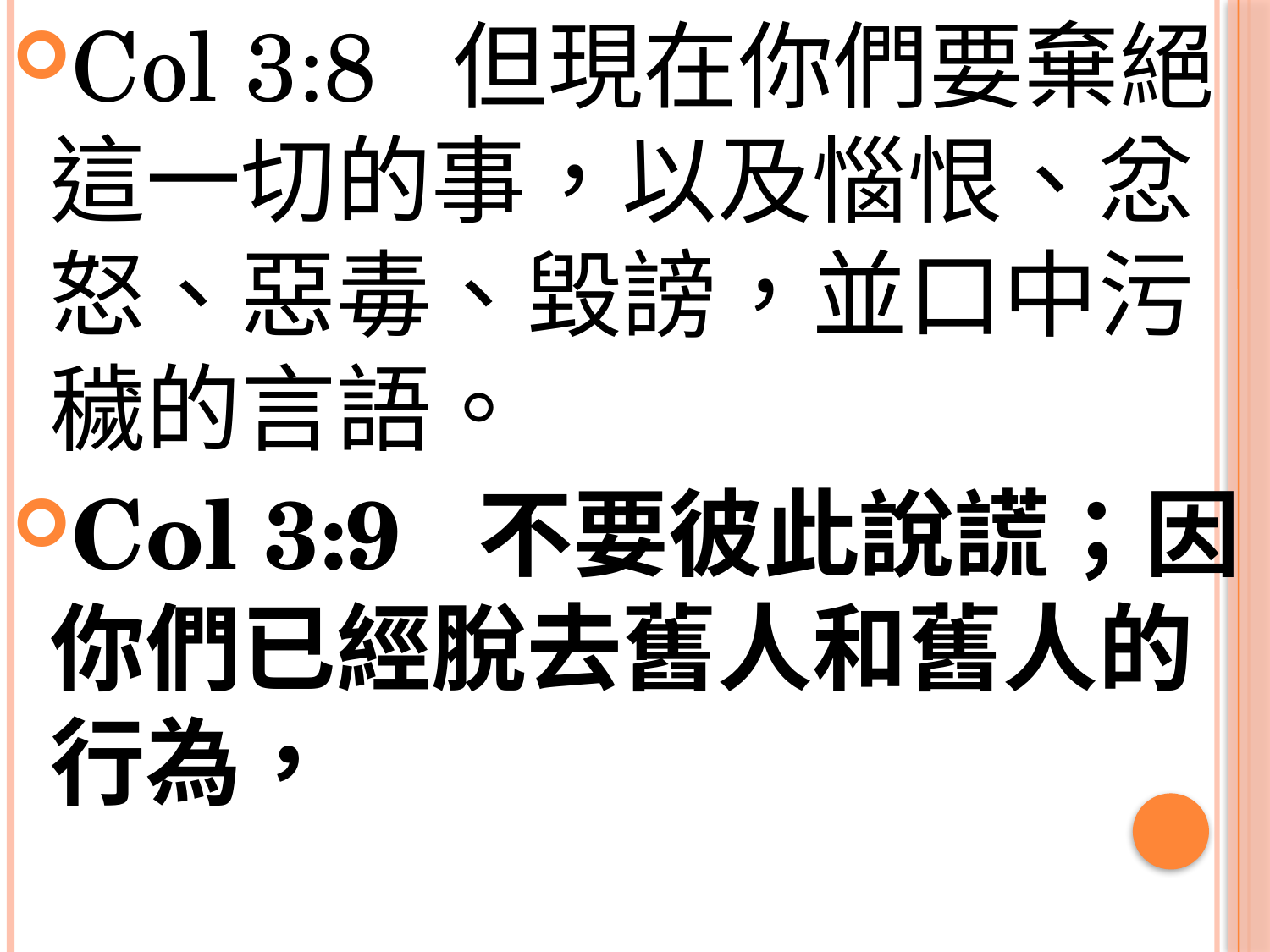

Col 3:8  但現在你們要棄絕這一切的事，以及惱恨、忿怒、惡毒、毀謗，並口中污穢的言語。
Col 3:9  不要彼此說謊；因你們已經脫去舊人和舊人的行為，